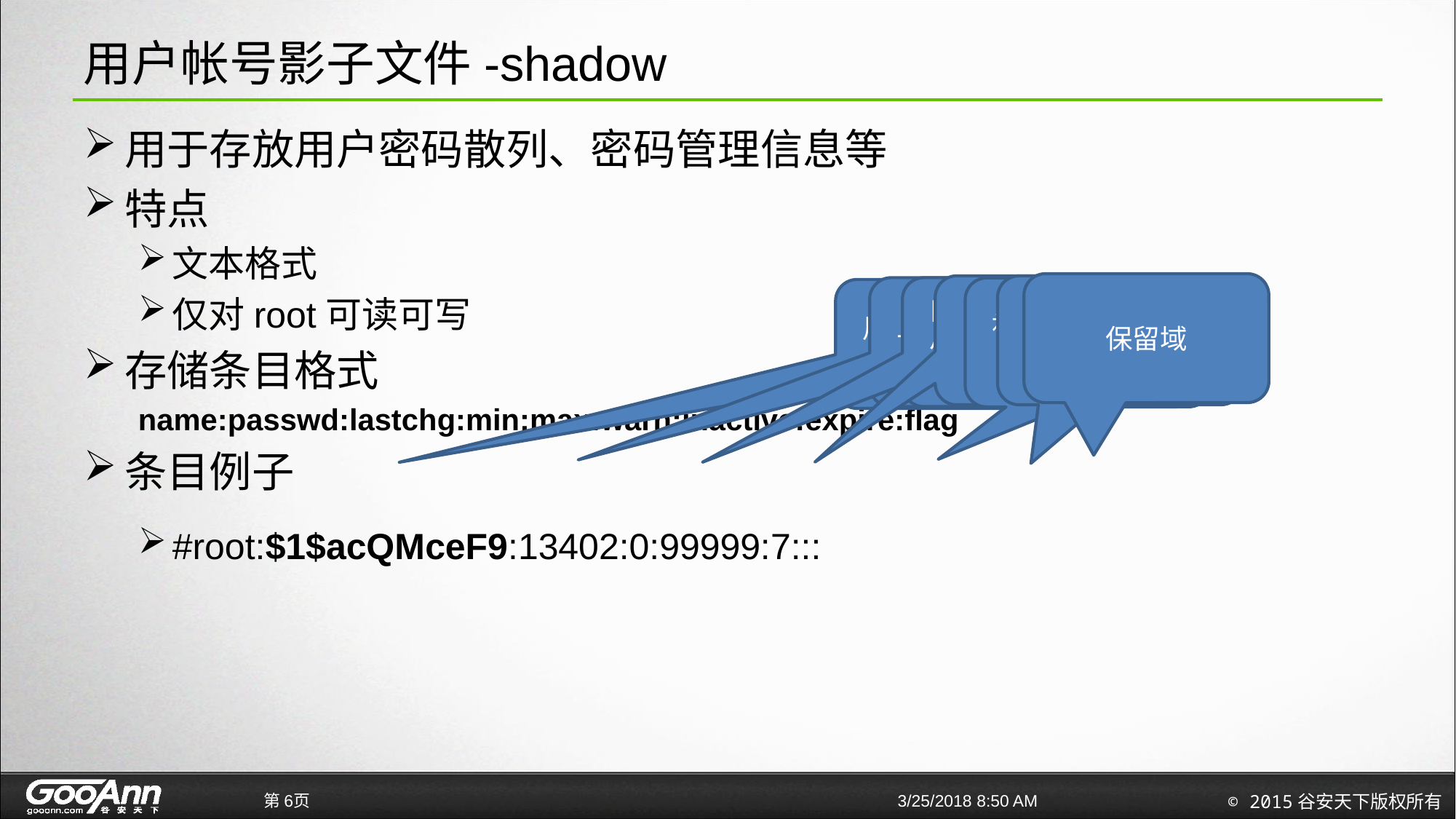

# 用户帐号影子文件-shadow
用于存放用户密码散列、密码管理信息等
特点
文本格式
仅对root可读可写
存储条目格式
name:passwd:lastchg:min:max:warn:inactive:expire:flag
条目例子
#root:$1$acQMceF9:13402:0:99999:7:::

保留域
口令失效前多少天向用户警告
帐号被禁止登录时间
上次修改口令日期
口令两次修改最小天数及最大天数
被禁止登录前还有效天数
用户登录名及加密的用户口令